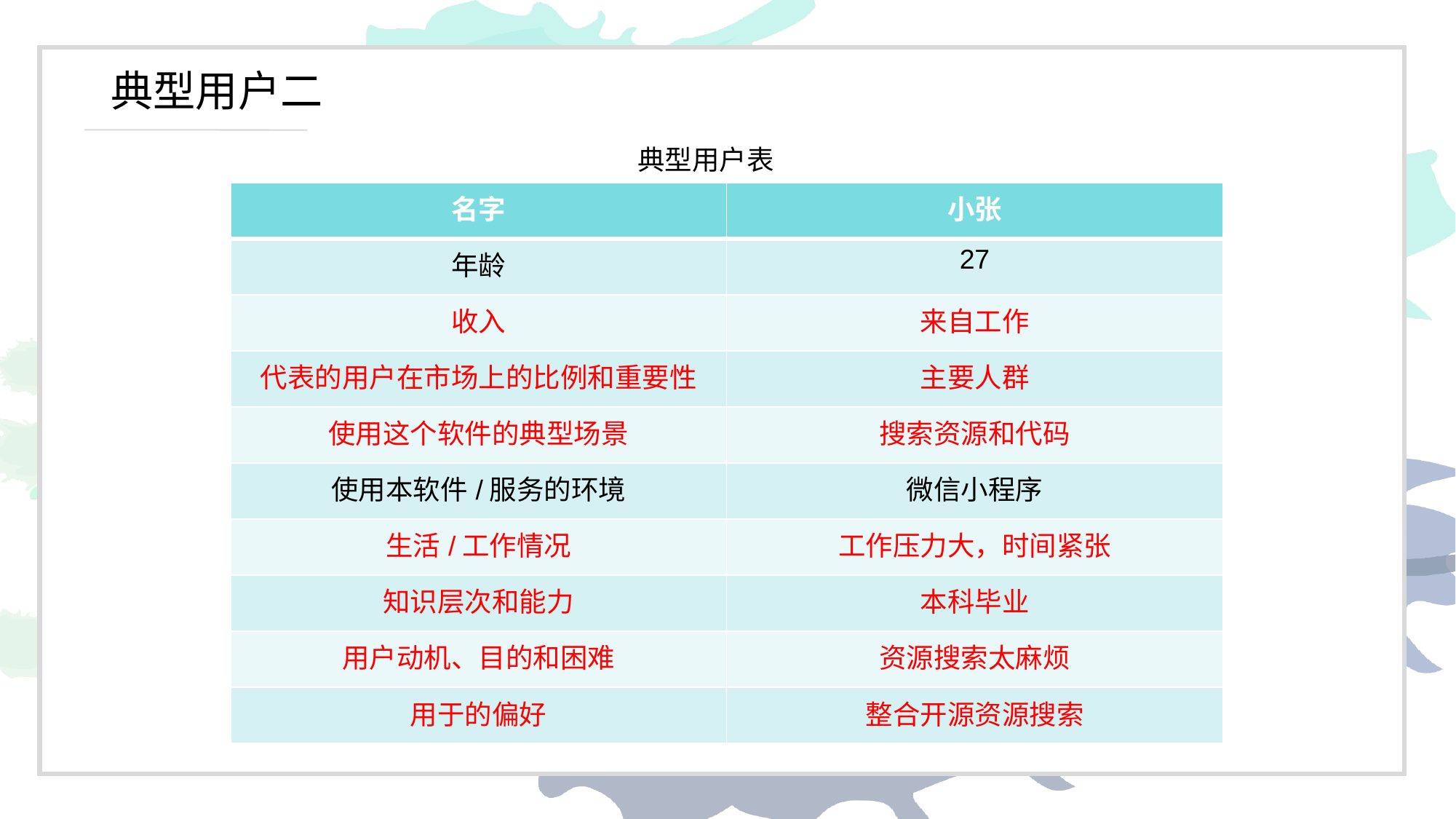

# 典型用户二

典型用户表
| 名字 | 小张 |
| --- | --- |
| 年龄 | 27 |
| 收入 | 来自工作 |
| 代表的用户在市场上的比例和重要性 | 主要人群 |
| 使用这个软件的典型场景 | 搜索资源和代码 |
| 使用本软件/服务的环境 | 微信小程序 |
| 生活/工作情况 | 工作压力大，时间紧张 |
| 知识层次和能力 | 本科毕业 |
| 用户动机、目的和困难 | 资源搜索太麻烦 |
| 用于的偏好 | 整合开源资源搜索 |
  TEXT   HERE

  TEXT   HERE

  TEXT   HERE